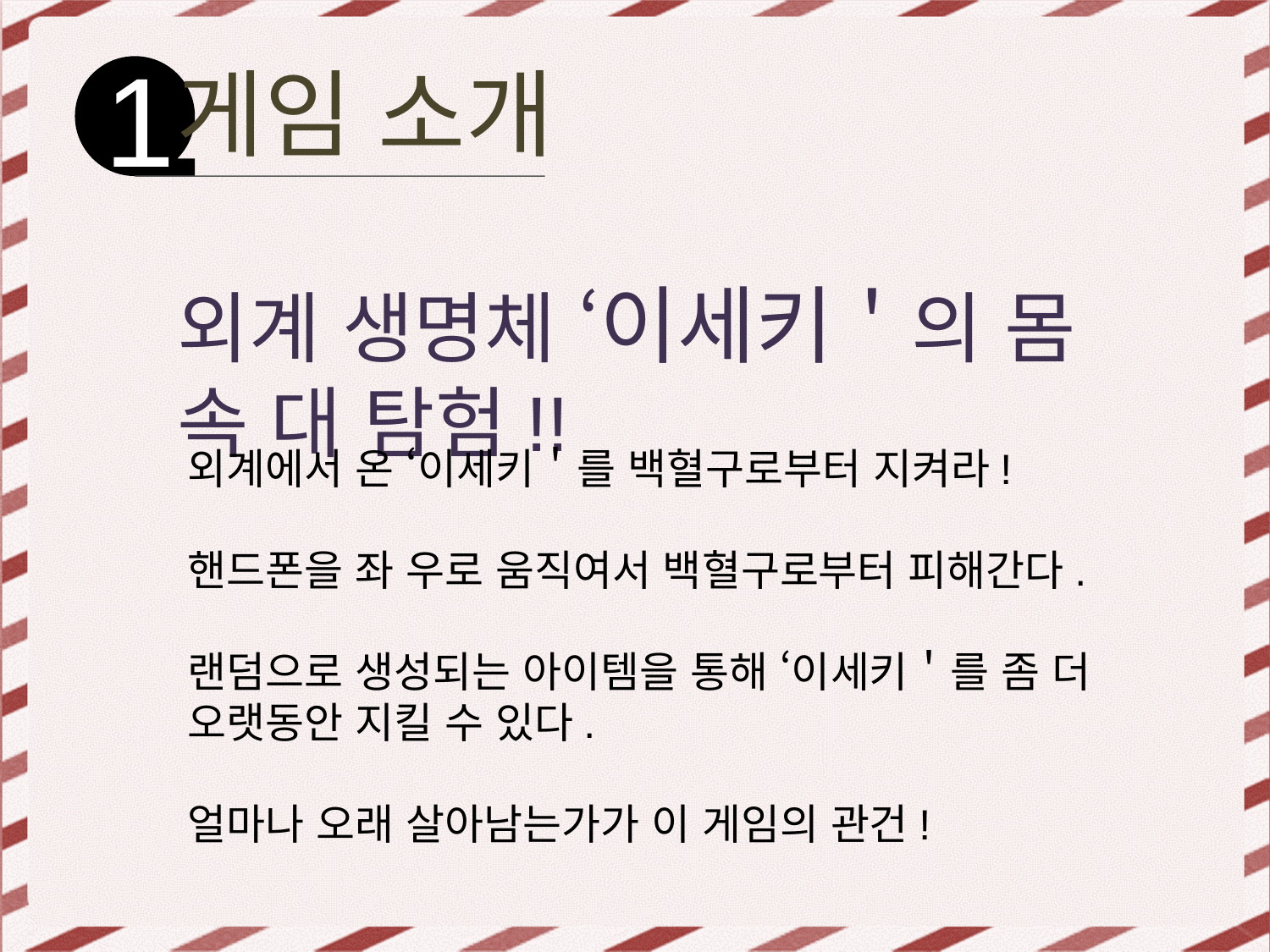

게임 소개
1
외계 생명체 ‘이세키＇의 몸 속 대 탐험!!
외계에서 온 ‘이세키＇를 백혈구로부터 지켜라!

핸드폰을 좌 우로 움직여서 백혈구로부터 피해간다.

랜덤으로 생성되는 아이템을 통해 ‘이세키＇를 좀 더 오랫동안 지킬 수 있다.

얼마나 오래 살아남는가가 이 게임의 관건!